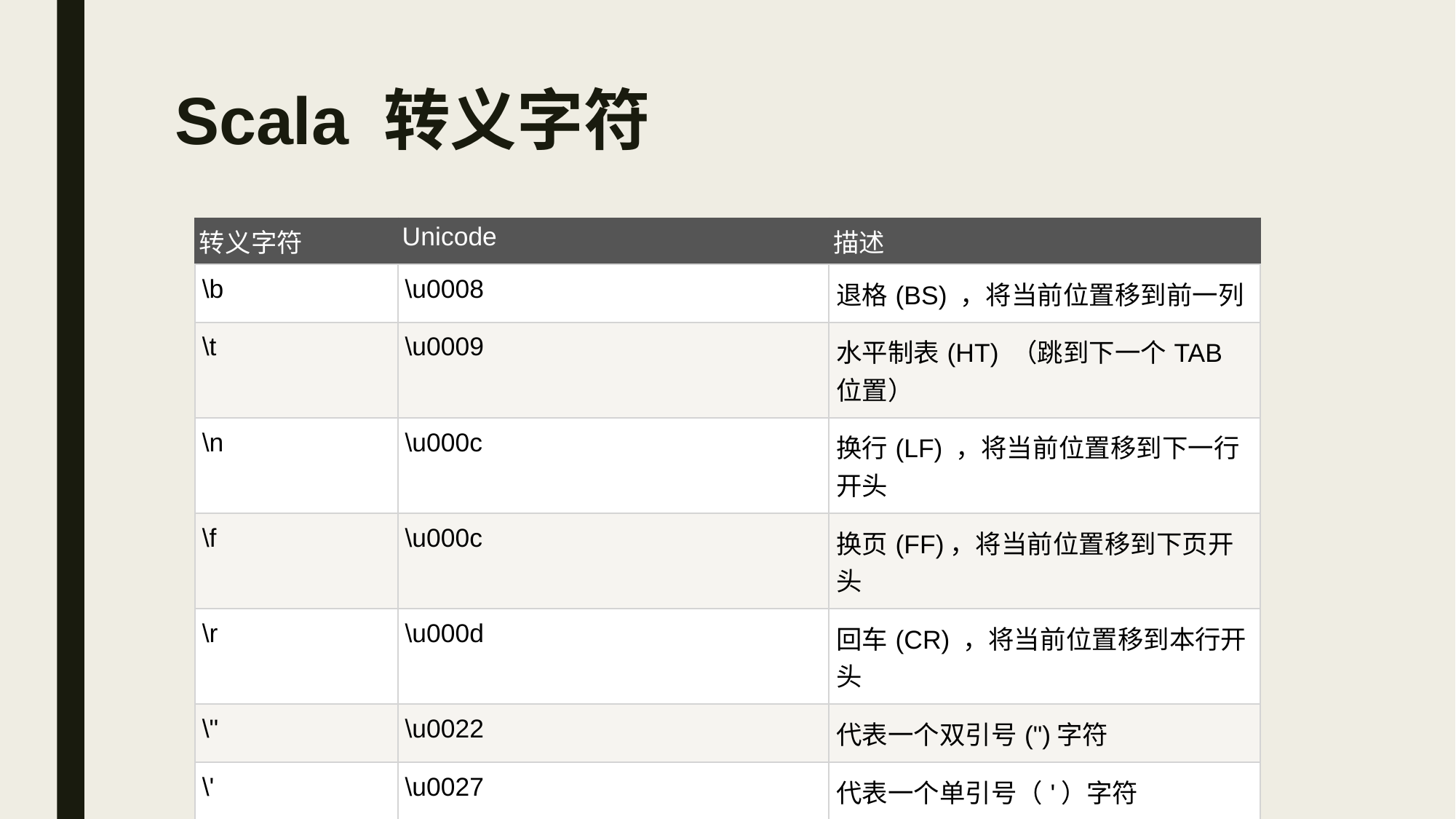

# Scala 转义字符
| 转义字符 | Unicode | 描述 |
| --- | --- | --- |
| \b | \u0008 | 退格(BS) ，将当前位置移到前一列 |
| \t | \u0009 | 水平制表(HT) （跳到下一个TAB位置） |
| \n | \u000c | 换行(LF) ，将当前位置移到下一行开头 |
| \f | \u000c | 换页(FF)，将当前位置移到下页开头 |
| \r | \u000d | 回车(CR) ，将当前位置移到本行开头 |
| \" | \u0022 | 代表一个双引号(")字符 |
| \' | \u0027 | 代表一个单引号（'）字符 |
| \\ | \u005c | 代表一个反斜线字符 '\' |